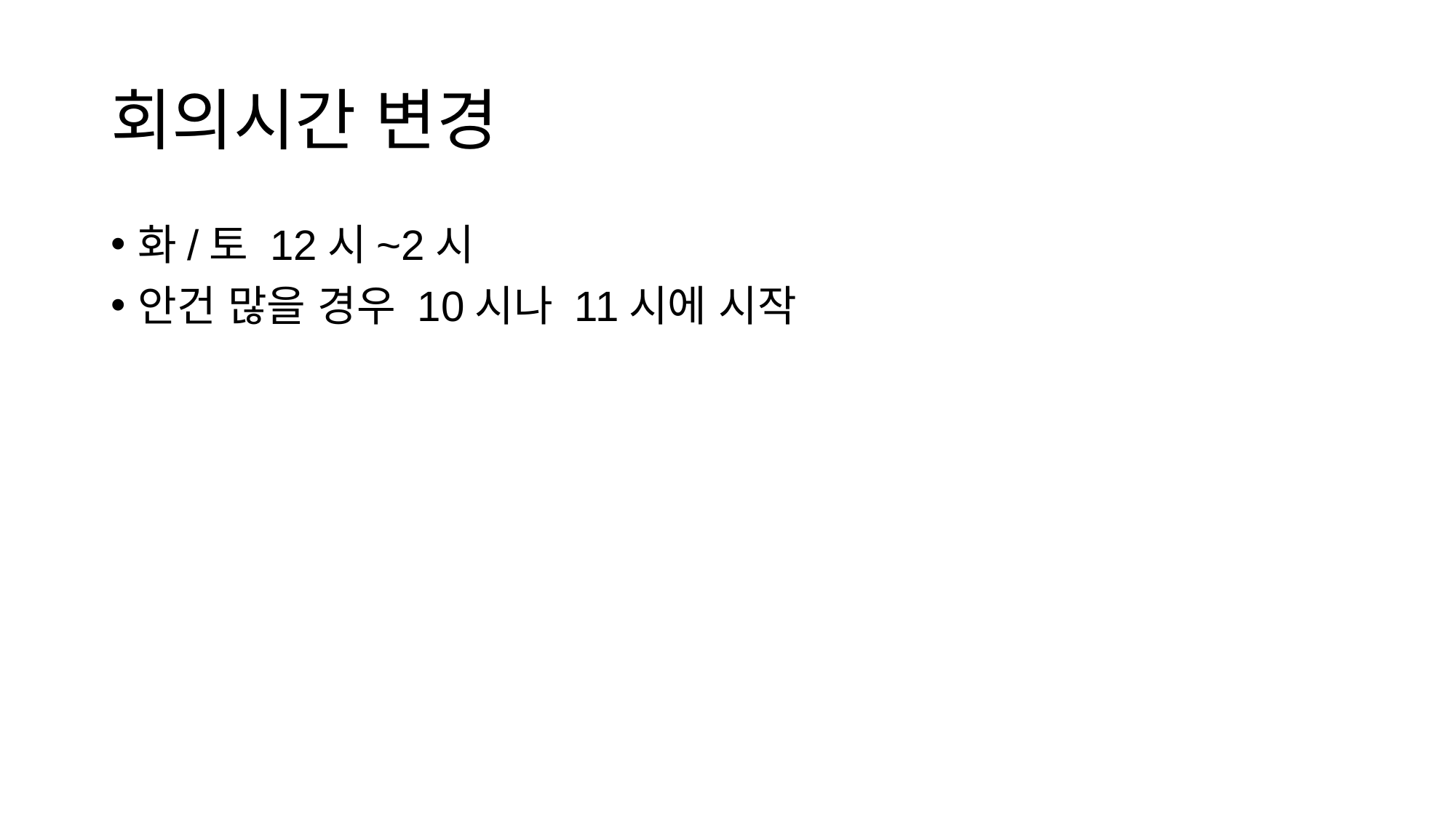

# 회의시간 변경
화/토 12시~2시
안건 많을 경우 10시나 11시에 시작